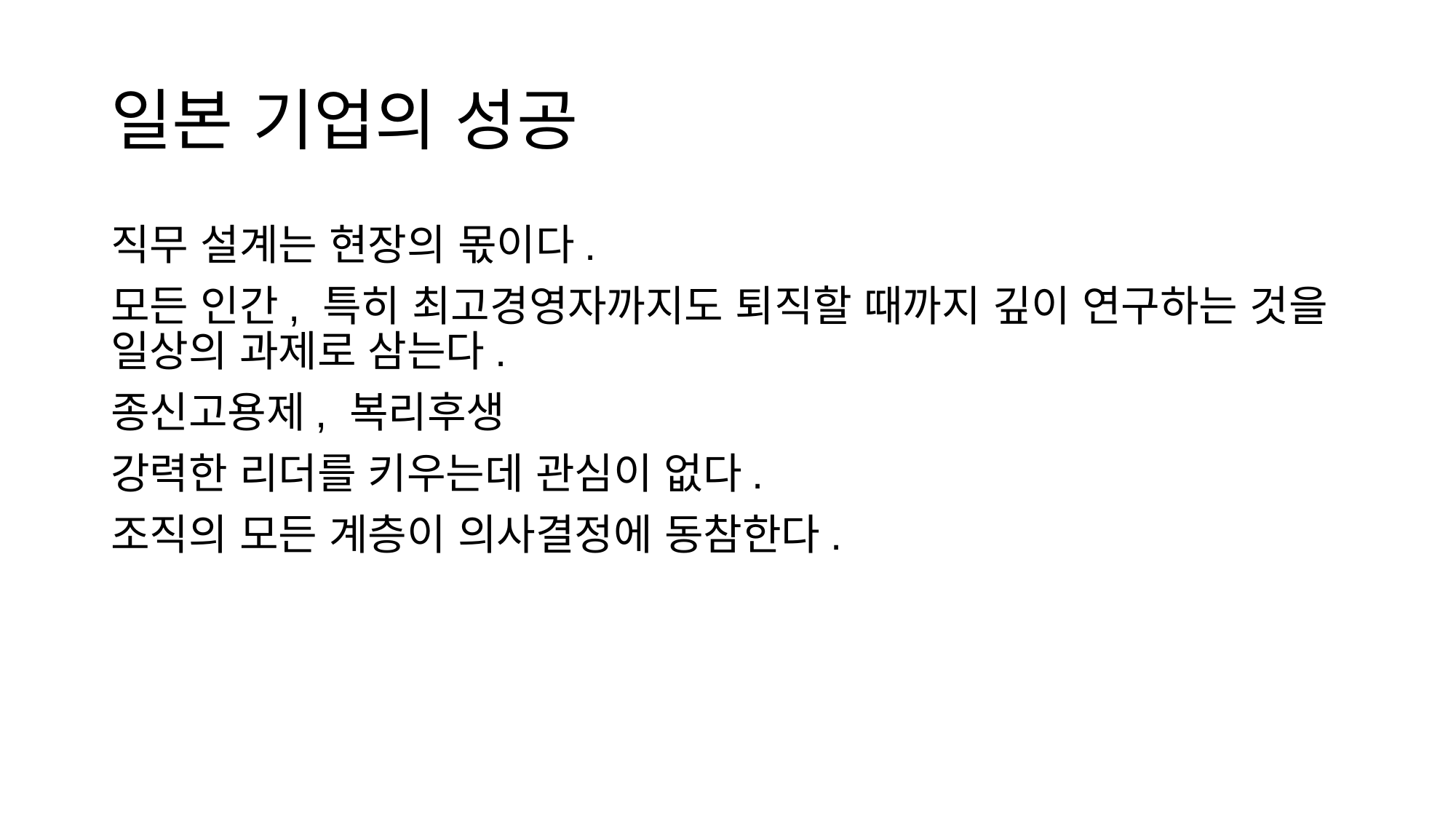

# 일본 기업의 성공
직무 설계는 현장의 몫이다.
모든 인간, 특히 최고경영자까지도 퇴직할 때까지 깊이 연구하는 것을 일상의 과제로 삼는다.
종신고용제, 복리후생
강력한 리더를 키우는데 관심이 없다.
조직의 모든 계층이 의사결정에 동참한다.